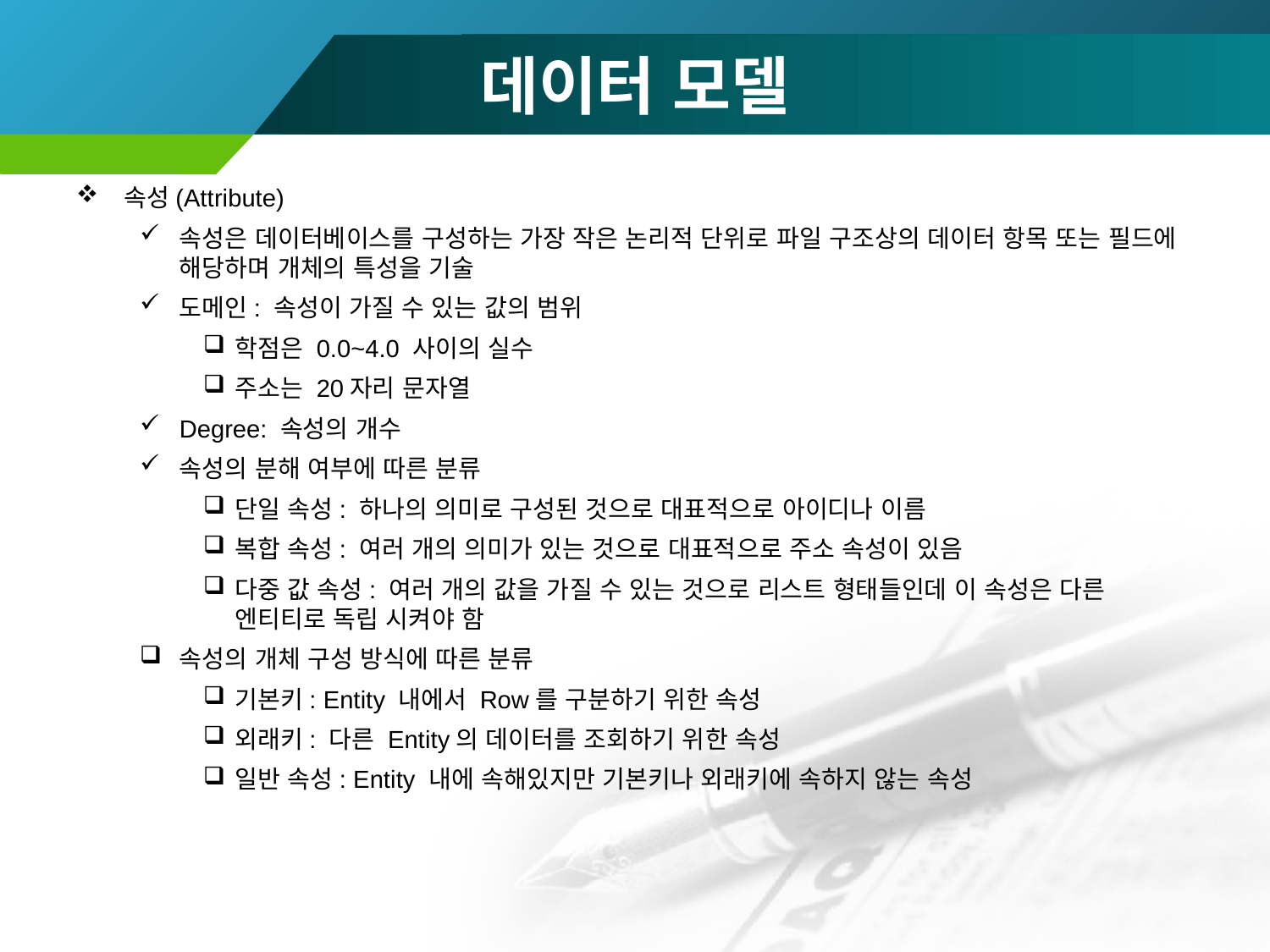

# 데이터 모델
속성(Attribute)
속성은 데이터베이스를 구성하는 가장 작은 논리적 단위로 파일 구조상의 데이터 항목 또는 필드에 해당하며 개체의 특성을 기술
도메인: 속성이 가질 수 있는 값의 범위
학점은 0.0~4.0 사이의 실수
주소는 20자리 문자열
Degree: 속성의 개수
속성의 분해 여부에 따른 분류
단일 속성: 하나의 의미로 구성된 것으로 대표적으로 아이디나 이름
복합 속성: 여러 개의 의미가 있는 것으로 대표적으로 주소 속성이 있음
다중 값 속성: 여러 개의 값을 가질 수 있는 것으로 리스트 형태들인데 이 속성은 다른 엔티티로 독립 시켜야 함
속성의 개체 구성 방식에 따른 분류
기본키: Entity 내에서 Row를 구분하기 위한 속성
외래키: 다른 Entity의 데이터를 조회하기 위한 속성
일반 속성: Entity 내에 속해있지만 기본키나 외래키에 속하지 않는 속성